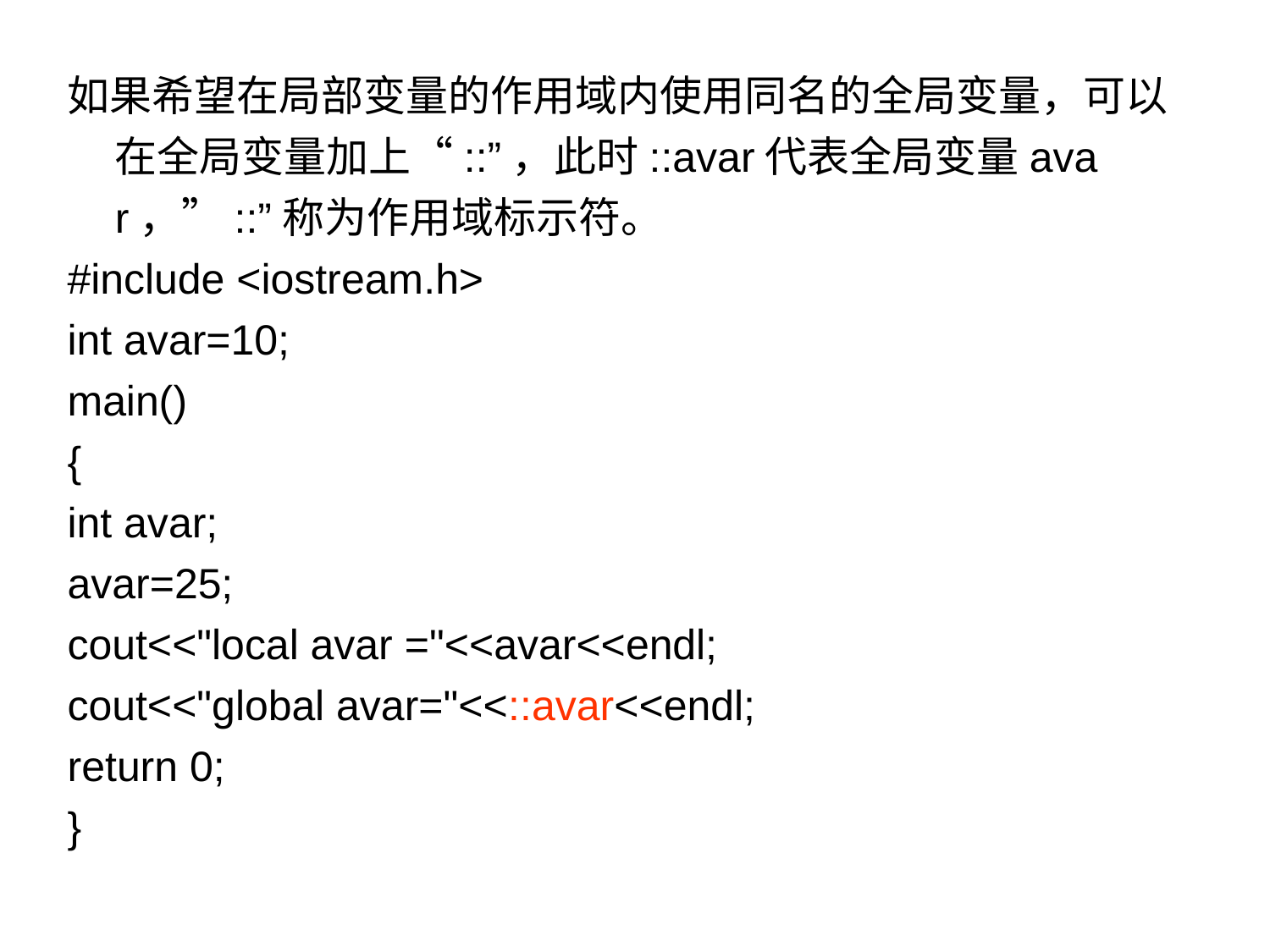

如果希望在局部变量的作用域内使用同名的全局变量，可以在全局变量加上“::”，此时::avar代表全局变量avar，”::”称为作用域标示符。
#include <iostream.h>
int avar=10;
main()
{
int avar;
avar=25;
cout<<"local avar ="<<avar<<endl;
cout<<"global avar="<<::avar<<endl;
return 0;
}